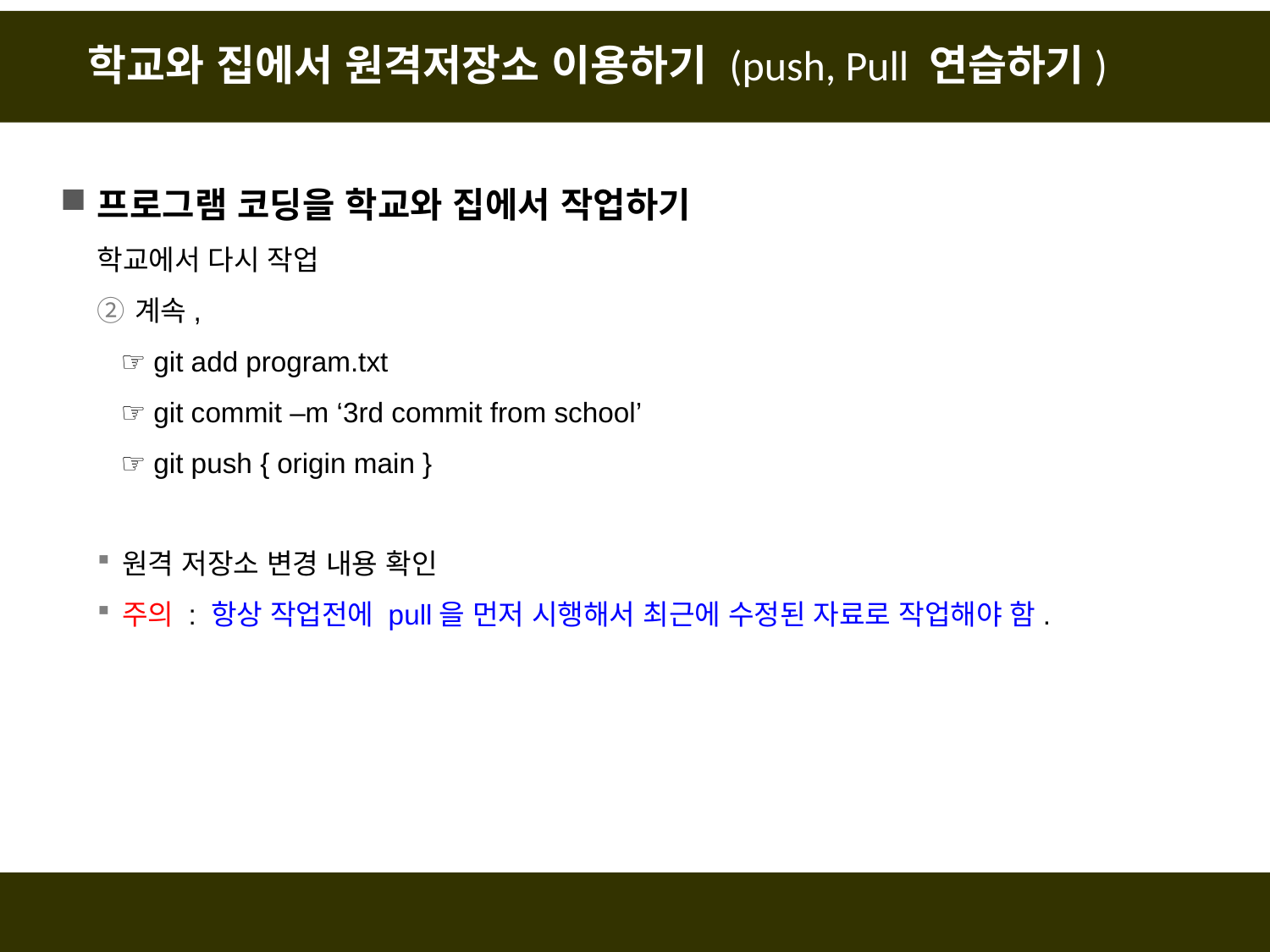

# 학교와 집에서 원격저장소 이용하기 (push, Pull 연습하기)
프로그램 코딩을 학교와 집에서 작업하기
학교에서 다시 작업
계속,
   ☞ git add program.txt
   ☞ git commit –m ‘3rd commit from school’
   ☞ git push { origin main }

원격 저장소 변경 내용 확인
주의 : 항상 작업전에 pull을 먼저 시행해서 최근에 수정된 자료로 작업해야 함.